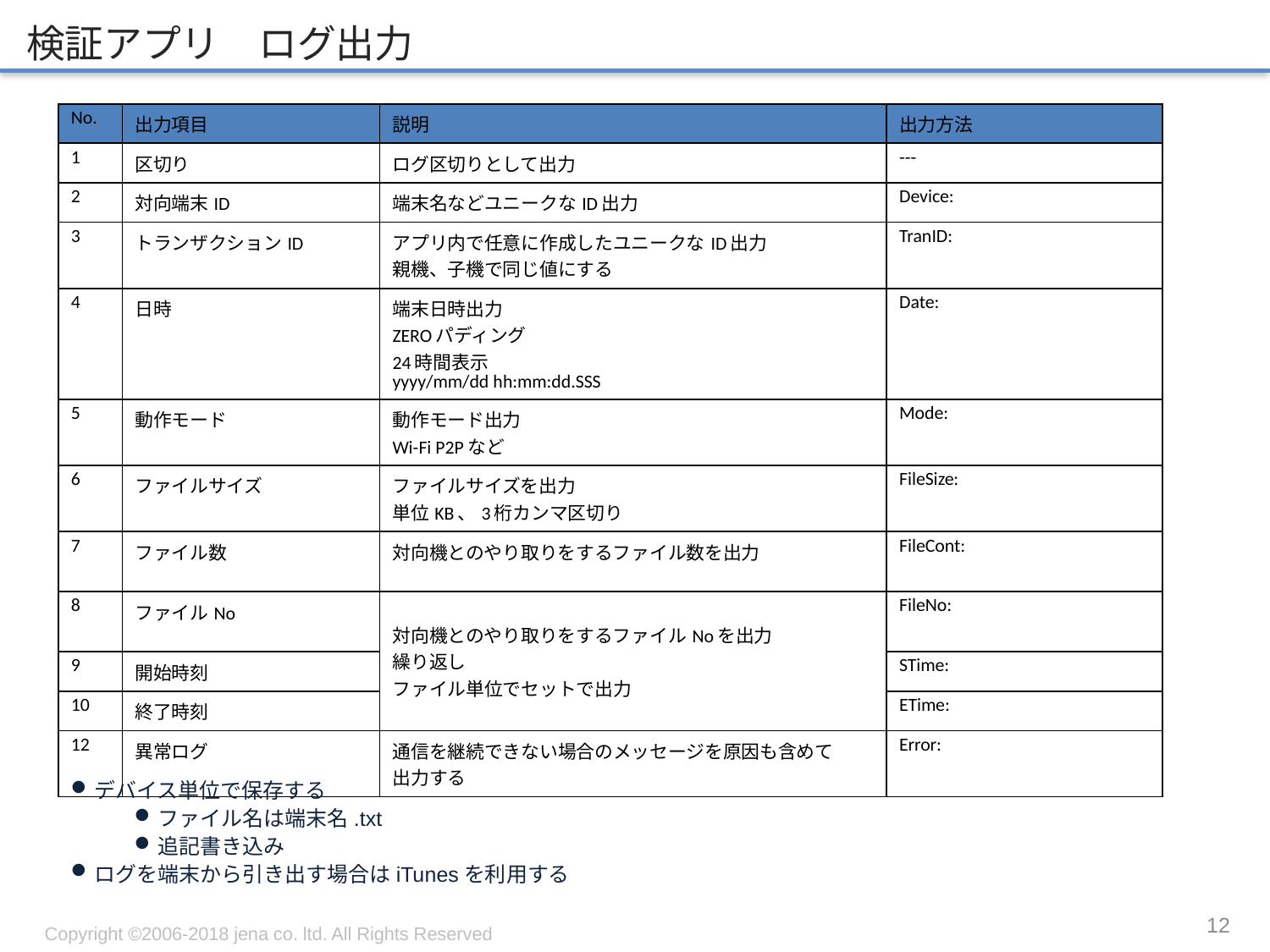

# 検証アプリ　ログ出力
| No. | 出力項目 | 説明 | 出力方法 |
| --- | --- | --- | --- |
| 1 | 区切り | ログ区切りとして出力 | --- |
| 2 | 対向端末ID | 端末名などユニークなID出力 | Device: |
| 3 | トランザクションID | アプリ内で任意に作成したユニークなID出力 親機、子機で同じ値にする | TranID: |
| 4 | 日時 | 端末日時出力 ZEROパディング 24時間表示 yyyy/mm/dd hh:mm:dd.SSS | Date: |
| 5 | 動作モード | 動作モード出力 Wi-Fi P2Pなど | Mode: |
| 6 | ファイルサイズ | ファイルサイズを出力 単位KB、3桁カンマ区切り | FileSize: |
| 7 | ファイル数 | 対向機とのやり取りをするファイル数を出力 | FileCont: |
| 8 | ファイルNo | 対向機とのやり取りをするファイルNoを出力 繰り返し ファイル単位でセットで出力 | FileNo: |
| 9 | 開始時刻 |  | STime: |
| 10 | 終了時刻 |  | ETime: |
| 12 | 異常ログ | 通信を継続できない場合のメッセージを原因も含めて 出力する | Error: |
デバイス単位で保存する
ファイル名は端末名.txt
追記書き込み
ログを端末から引き出す場合はiTunesを利用する
12